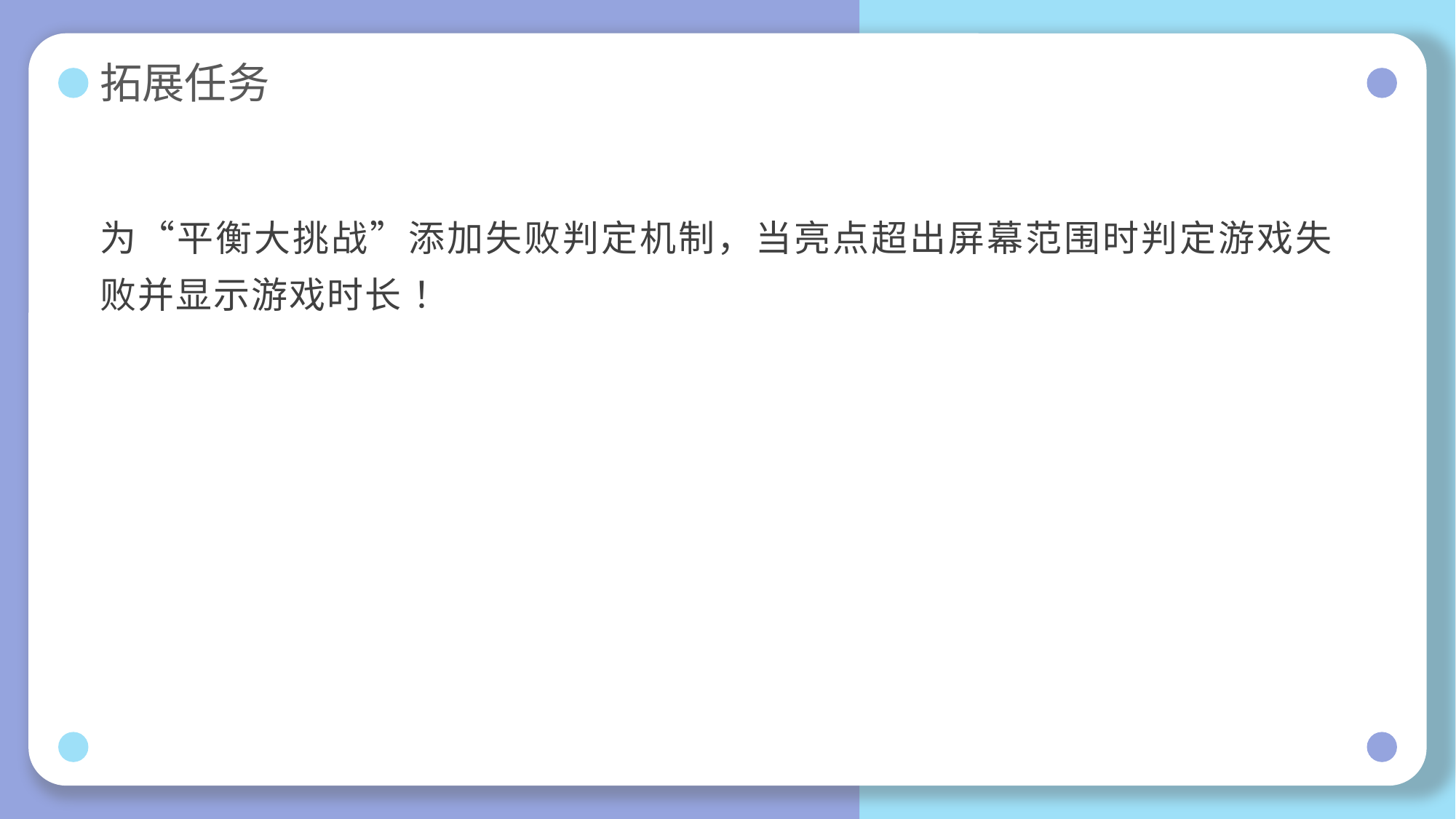

# 拓展任务
为“平衡大挑战”添加失败判定机制，当亮点超出屏幕范围时判定游戏失败并显示游戏时长 ！